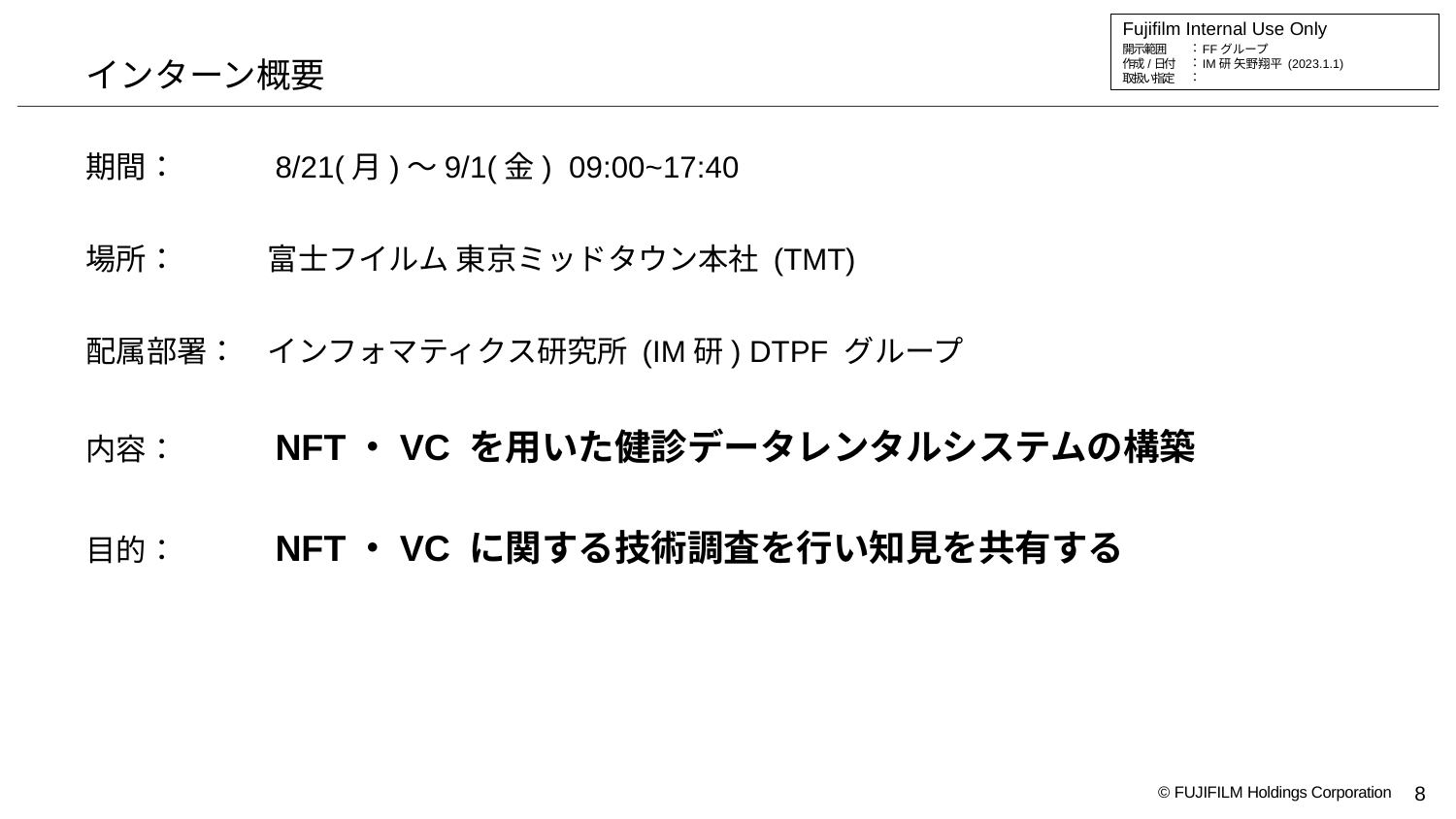

# インターン概要
期間：　　　8/21(月)～9/1(金)  09:00~17:40

場所：　　　富士フイルム 東京ミッドタウン本社 (TMT)

配属部署：　インフォマティクス研究所 (IM研) DTPF グループ

内容：　　　NFT・VC を用いた健診データレンタルシステムの構築

目的：　　　NFT・VC に関する技術調査を行い知見を共有する
8